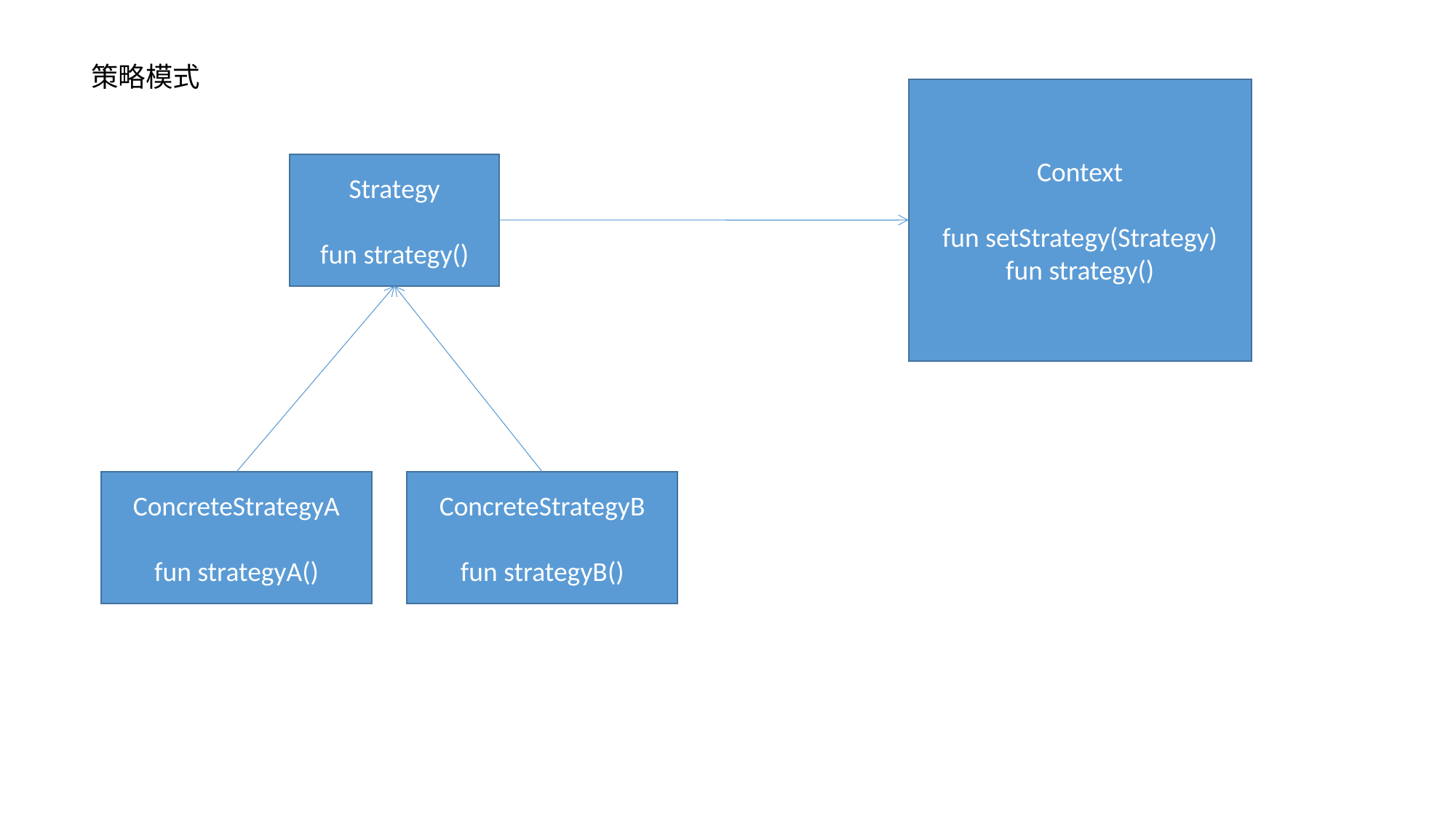

策略模式
Context

fun setStrategy(Strategy)
fun strategy()
Strategy

fun strategy()
ConcreteStrategyA

fun strategyA()
ConcreteStrategyB

fun strategyB()